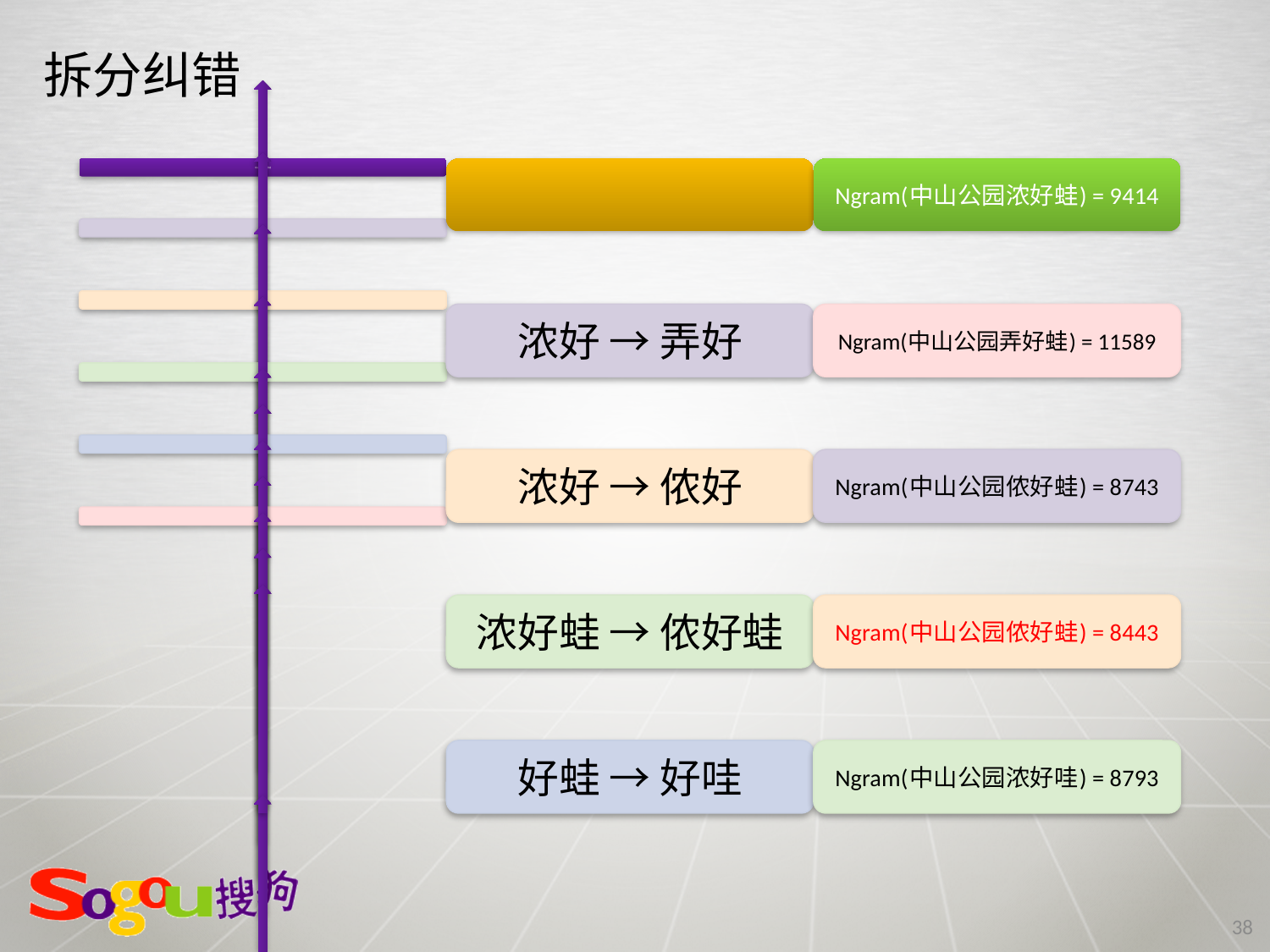

# 拆分纠错
中山
浓好 → 弄好
Ngram(中山公园浓好蛙) = 9414
Ngram(中山公园弄好蛙) = 11589
公园
浓
好
蛙
Ngram(中山公园侬好蛙) = 8743
浓好蛙 → 侬好蛙
中山公园浓好蛙
浓好 → 侬好
Ngram(中山公园侬好蛙) = 8443
好蛙 → 好哇
Ngram(中山公园浓好哇) = 8793
38